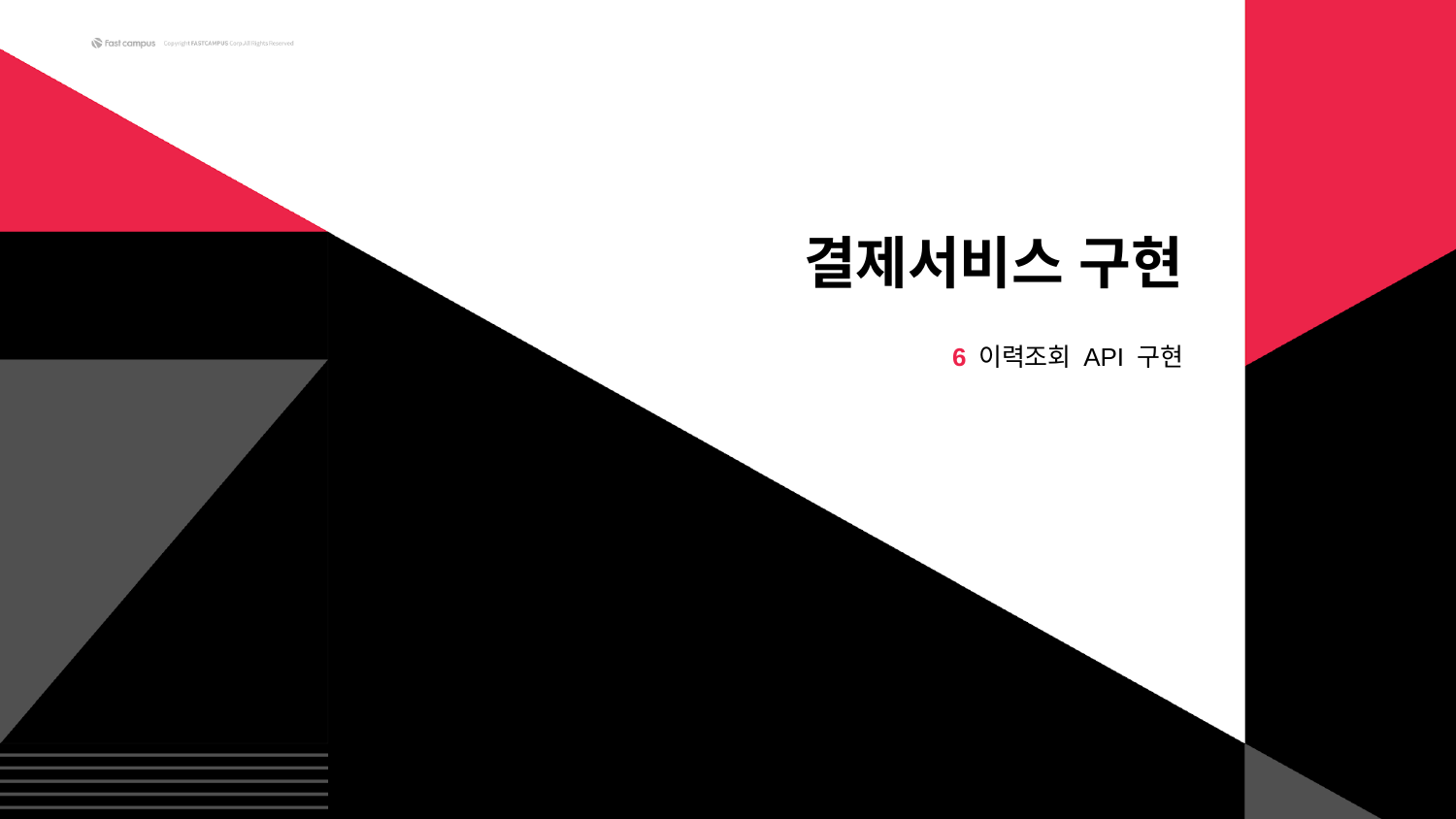

# 결제서비스 구현
6 이력조회 API 구현